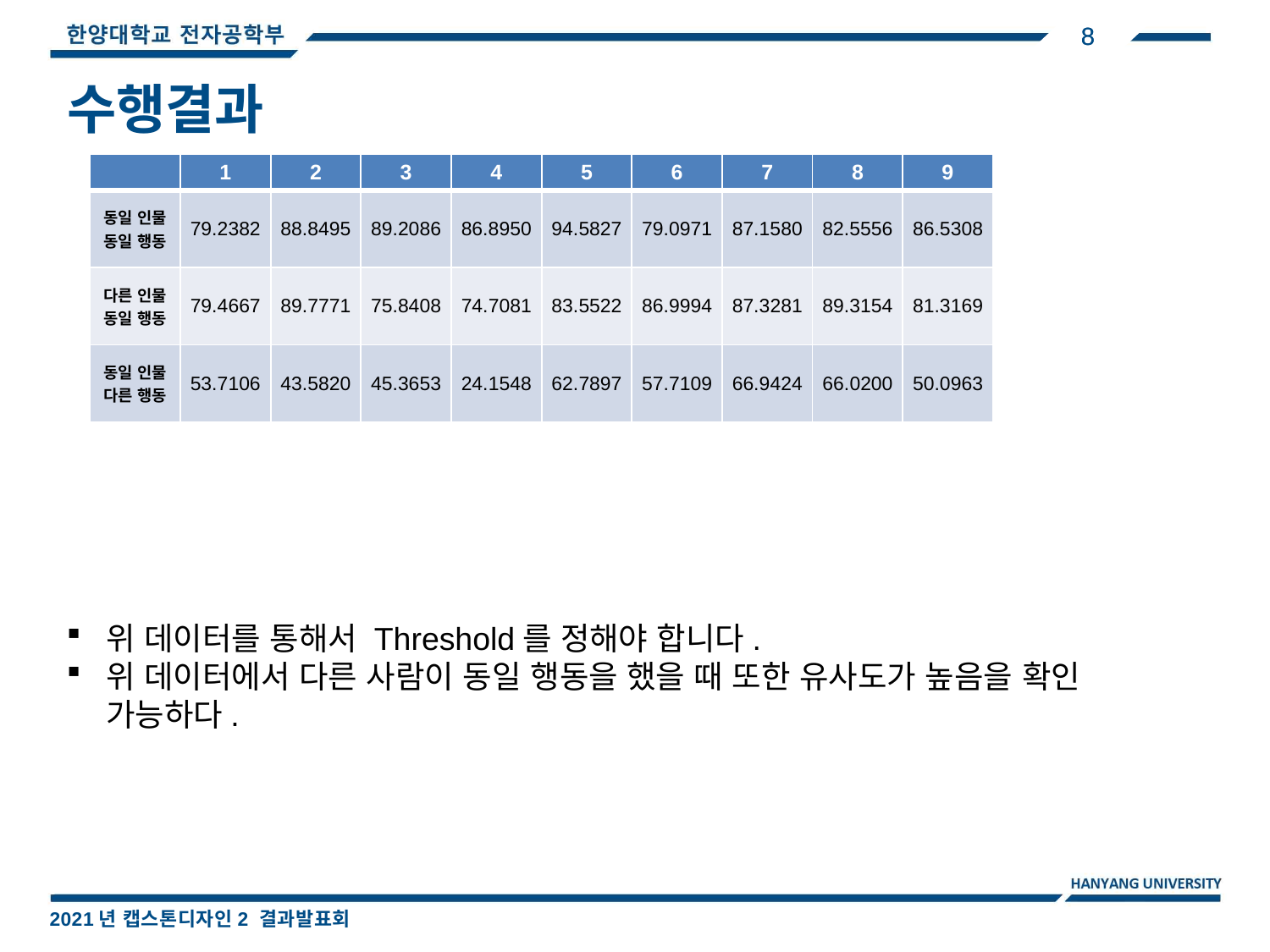

8
8
수행결과
|  | 1 | 2 | 3 | 4 | 5 | 6 | 7 | 8 | 9 |
| --- | --- | --- | --- | --- | --- | --- | --- | --- | --- |
| 동일 인물 동일 행동 | 79.2382 | 88.8495 | 89.2086 | 86.8950 | 94.5827 | 79.0971 | 87.1580 | 82.5556 | 86.5308 |
| 다른 인물 동일 행동 | 79.4667 | 89.7771 | 75.8408 | 74.7081 | 83.5522 | 86.9994 | 87.3281 | 89.3154 | 81.3169 |
| 동일 인물 다른 행동 | 53.7106 | 43.5820 | 45.3653 | 24.1548 | 62.7897 | 57.7109 | 66.9424 | 66.0200 | 50.0963 |
위 데이터를 통해서 Threshold를 정해야 합니다.
위 데이터에서 다른 사람이 동일 행동을 했을 때 또한 유사도가 높음을 확인 가능하다.